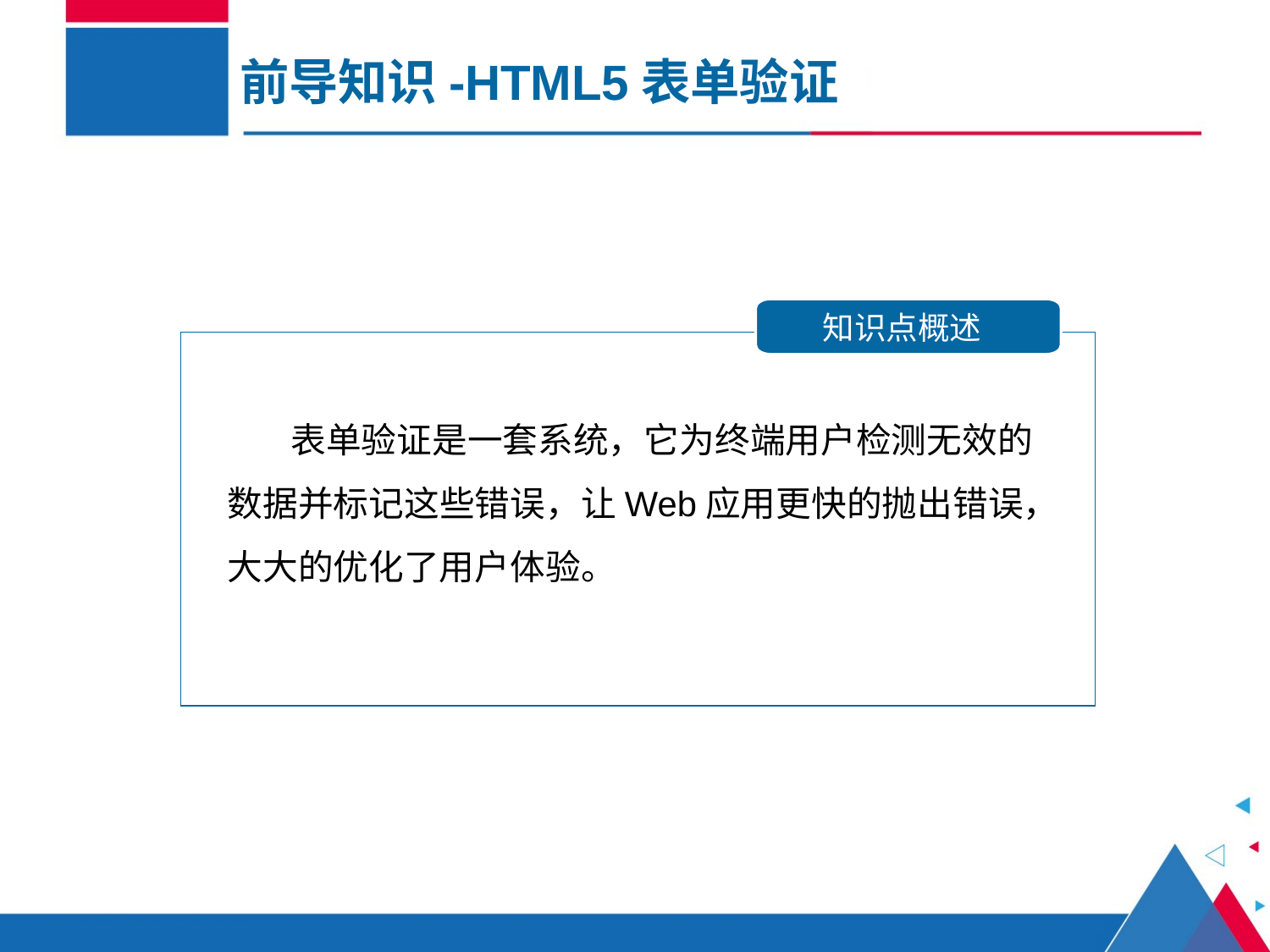

前导知识-HTML5表单验证

知识点概述
       表单验证是一套系统，它为终端用户检测无效的数据并标记这些错误，让Web应用更快的抛出错误，大大的优化了用户体验。